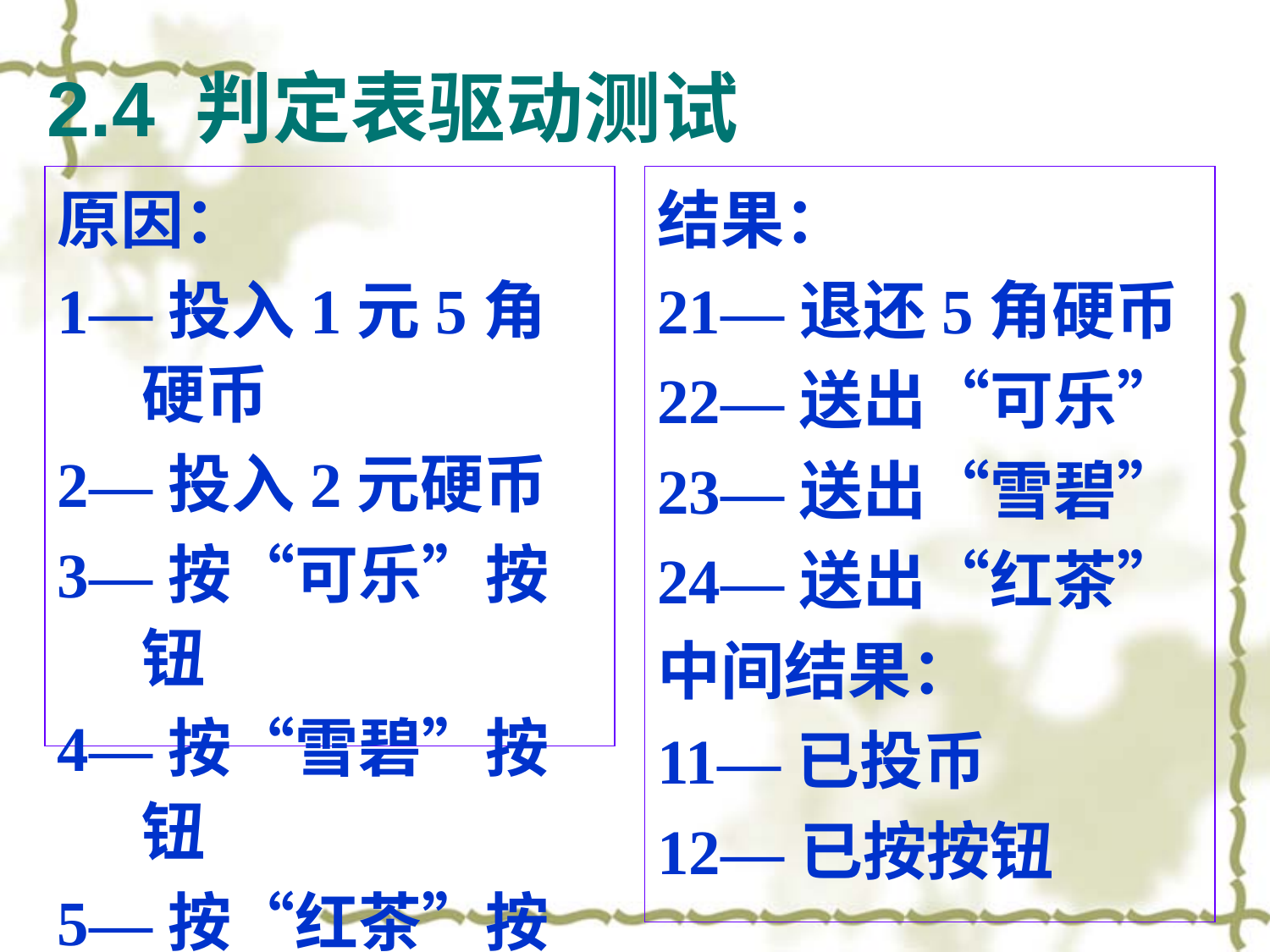

# 2.4 判定表驱动测试
原因：
1—投入1元5角硬币
2—投入2元硬币
3—按“可乐”按钮
4—按“雪碧”按钮
5—按“红茶”按钮
结果：
21—退还5角硬币
22—送出“可乐”
23—送出“雪碧”
24—送出“红茶”
中间结果：
11—已投币
12—已按按钮